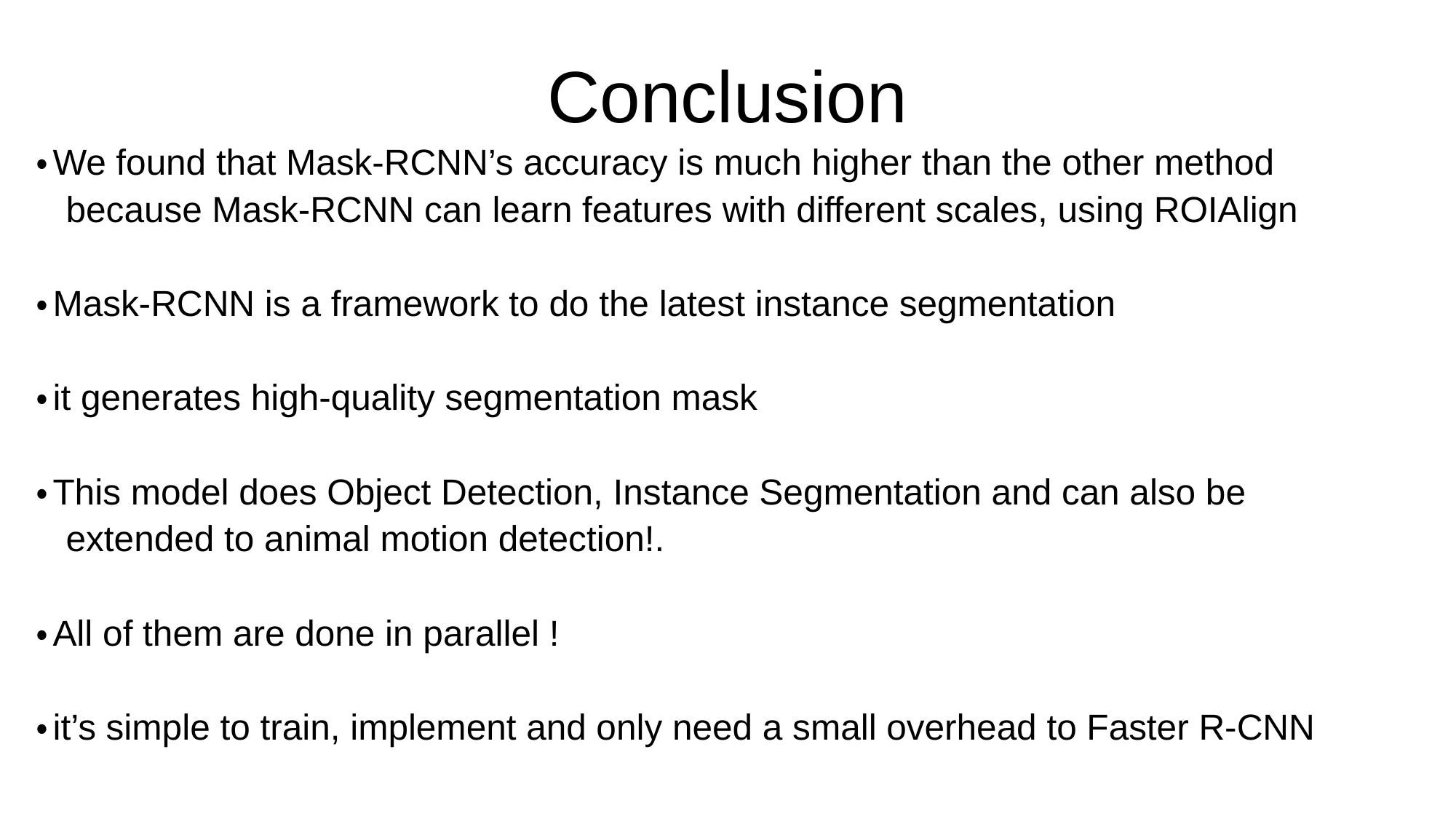

# Conclusion

・We found that Mask-RCNN’s accuracy is much higher than the other method
   because Mask-RCNN can learn features with different scales, using ROIAlign

・Mask-RCNN is a framework to do the latest instance segmentation

・it generates high-quality segmentation mask

・This model does Object Detection, Instance Segmentation and can also be
   extended to animal motion detection!.

・All of them are done in parallel !

・it’s simple to train, implement and only need a small overhead to Faster R-CNN